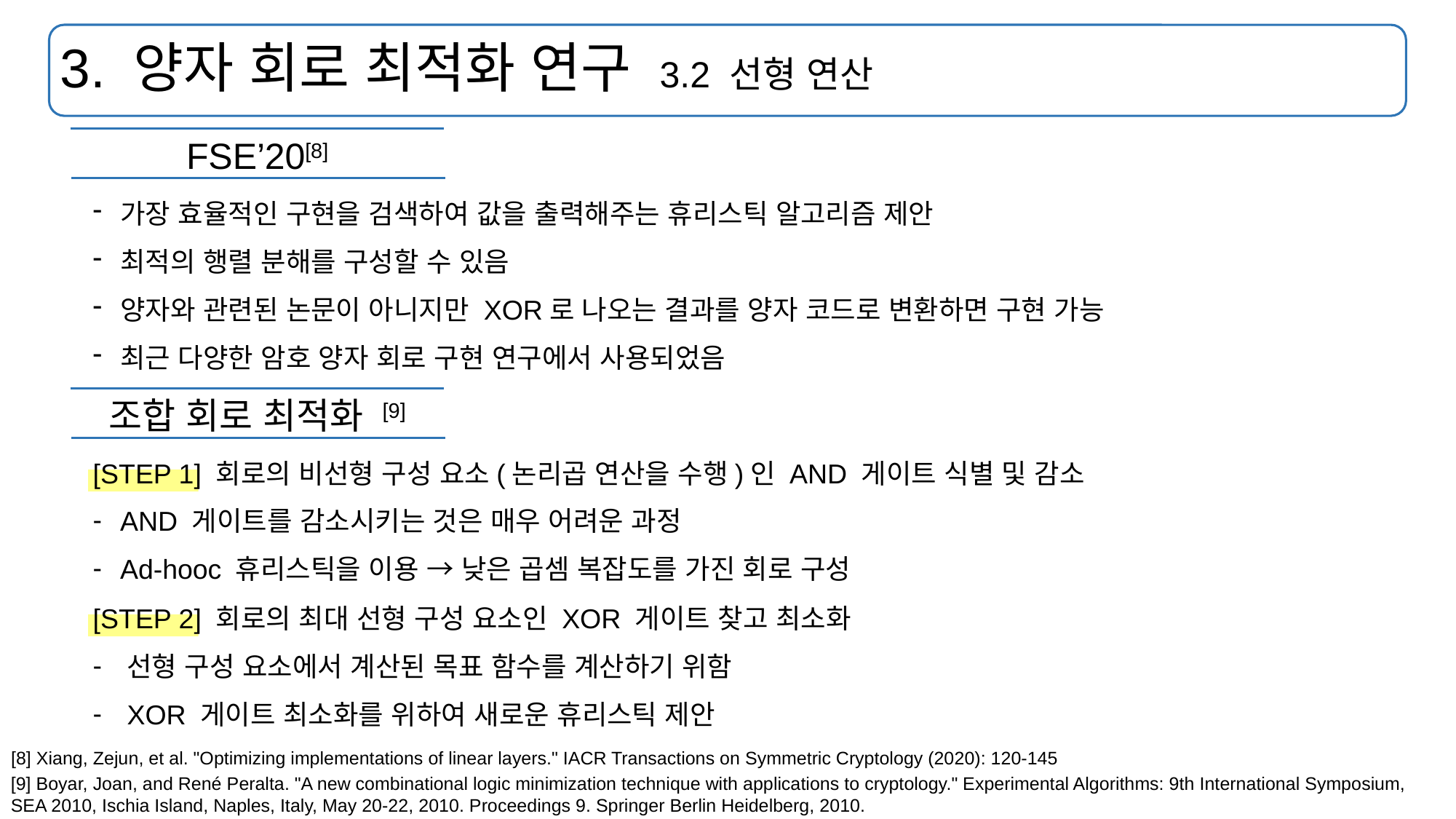

# 3. 양자 회로 최적화 연구 3.2 선형 연산
FSE’20[8]
가장 효율적인 구현을 검색하여 값을 출력해주는 휴리스틱 알고리즘 제안
최적의 행렬 분해를 구성할 수 있음
양자와 관련된 논문이 아니지만 XOR로 나오는 결과를 양자 코드로 변환하면 구현 가능
최근 다양한 암호 양자 회로 구현 연구에서 사용되었음
조합 회로 최적화 [9]
[STEP 1] 회로의 비선형 구성 요소(논리곱 연산을 수행)인 AND 게이트 식별 및 감소
AND 게이트를 감소시키는 것은 매우 어려운 과정
Ad-hooc 휴리스틱을 이용 → 낮은 곱셈 복잡도를 가진 회로 구성

[STEP 2] 회로의 최대 선형 구성 요소인 XOR 게이트 찾고 최소화
선형 구성 요소에서 계산된 목표 함수를 계산하기 위함
XOR 게이트 최소화를 위하여 새로운 휴리스틱 제안

[8] Xiang, Zejun, et al. "Optimizing implementations of linear layers." IACR Transactions on Symmetric Cryptology (2020): 120-145
[9] Boyar, Joan, and René Peralta. "A new combinational logic minimization technique with applications to cryptology." Experimental Algorithms: 9th International Symposium, SEA 2010, Ischia Island, Naples, Italy, May 20-22, 2010. Proceedings 9. Springer Berlin Heidelberg, 2010.